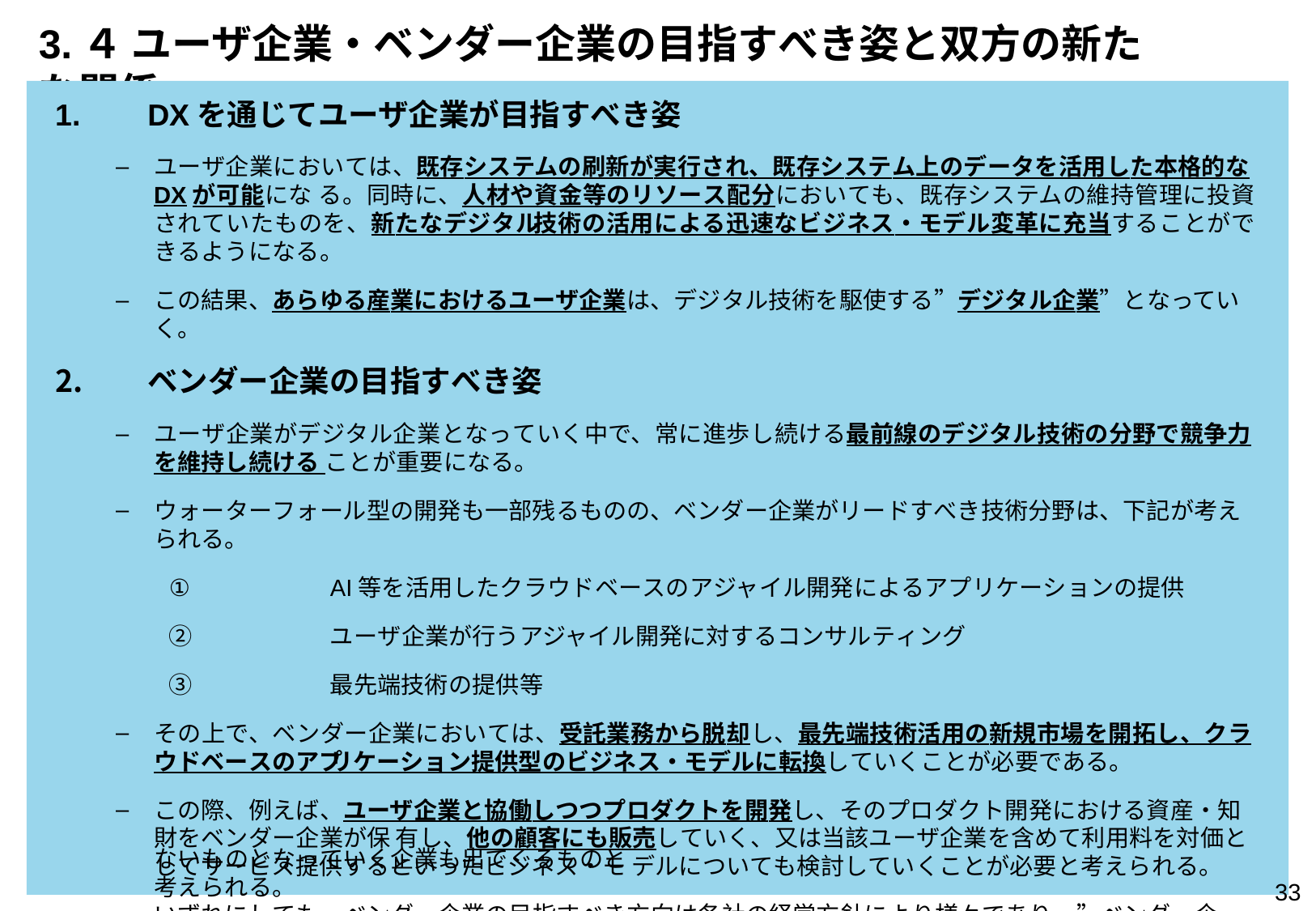

# 3.４ ユーザ企業・ベンダー企業の目指すべき姿と双方の新たな関係

DXを通じてユーザ企業が目指すべき姿
ユーザ企業においては、既存システムの刷新が実行され、既存システム上のデータを活用した本格的なDXが可能にな る。同時に、人材や資金等のリソース配分においても、既存システムの維持管理に投資されていたものを、新たなデジタル 技術の活用による迅速なビジネス・モデル変革に充当することができるようになる。
この結果、あらゆる産業におけるユーザ企業は、デジタル技術を駆使する”デジタル企業”となっていく。
ベンダー企業の目指すべき姿
ユーザ企業がデジタル企業となっていく中で、常に進歩し続ける最前線のデジタル技術の分野で競争力を維持し続ける ことが重要になる。
ウォーターフォール型の開発も一部残るものの、ベンダー企業がリードすべき技術分野は、下記が考えられる。
①	AI等を活用したクラウドベースのアジャイル開発によるアプリケーションの提供
②	ユーザ企業が行うアジャイル開発に対するコンサルティング
③	最先端技術の提供等
その上で、ベンダー企業においては、受託業務から脱却し、最先端技術活用の新規市場を開拓し、クラウドベースのアプ リケーション提供型のビジネス・モデルに転換していくことが必要である。
この際、例えば、ユーザ企業と協働しつつプロダクトを開発し、そのプロダクト開発における資産・知財をベンダー企業が保 有し、他の顧客にも販売していく、又は当該ユーザ企業を含めて利用料を対価としてサービス提供するといったビジネス・モ デルについても検討していくことが必要と考えられる。
いずれにしても、ベンダー企業の目指すべき方向は各社の経営方針により様々であり、”ベンダー企業”というカテゴリに属さ
ないものとなっていく企業も出てくるものと考えられる。
33